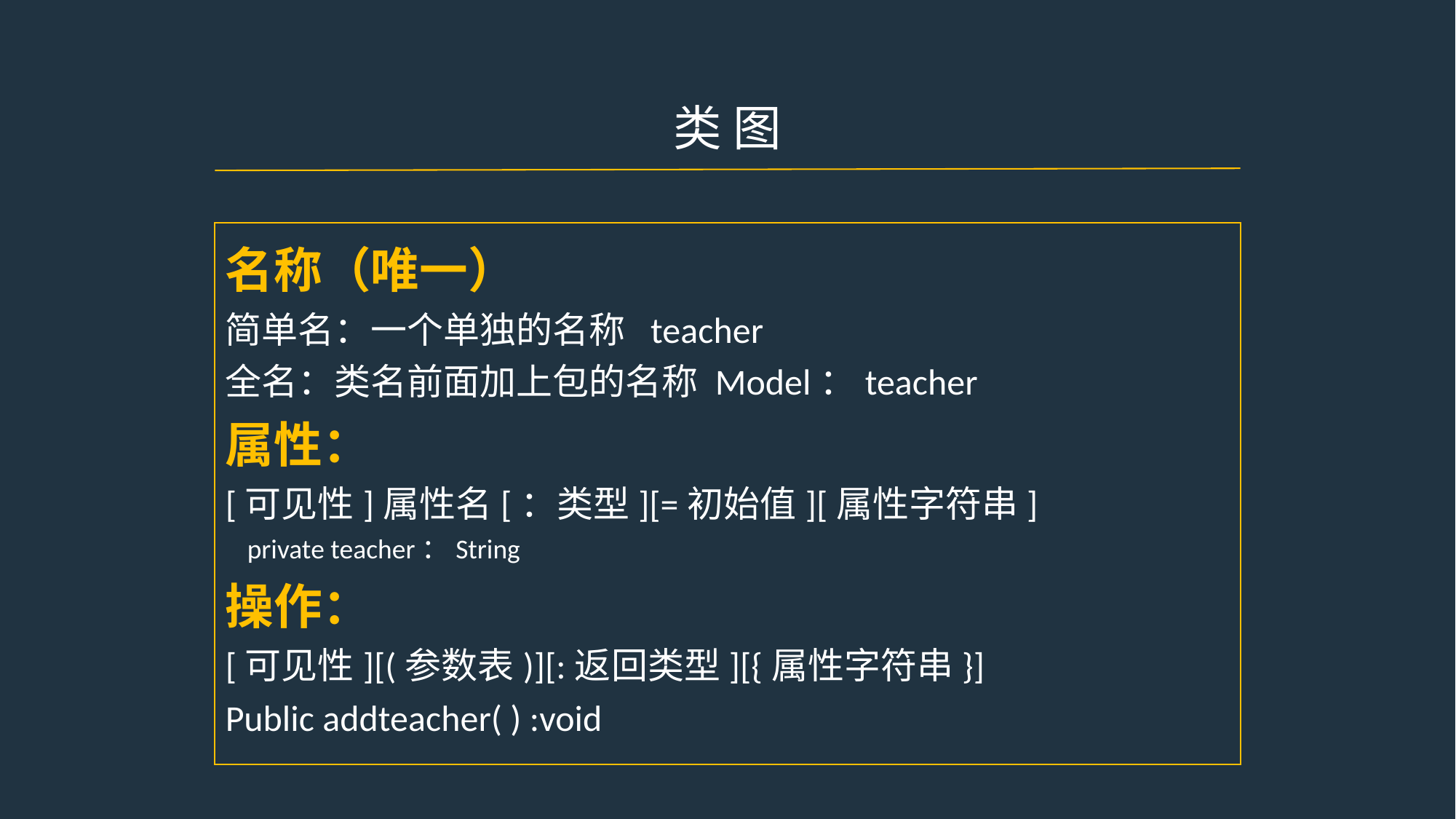

类 图
名称（唯一）
简单名：一个单独的名称  teacher
全名：类名前面加上包的名称 Model：teacher
属性：
[可见性]属性名[：类型][=初始值][属性字符串]
    private teacher：String
操作：
[可见性][(参数表)][:返回类型][{属性字符串}]
Public addteacher( ) :void